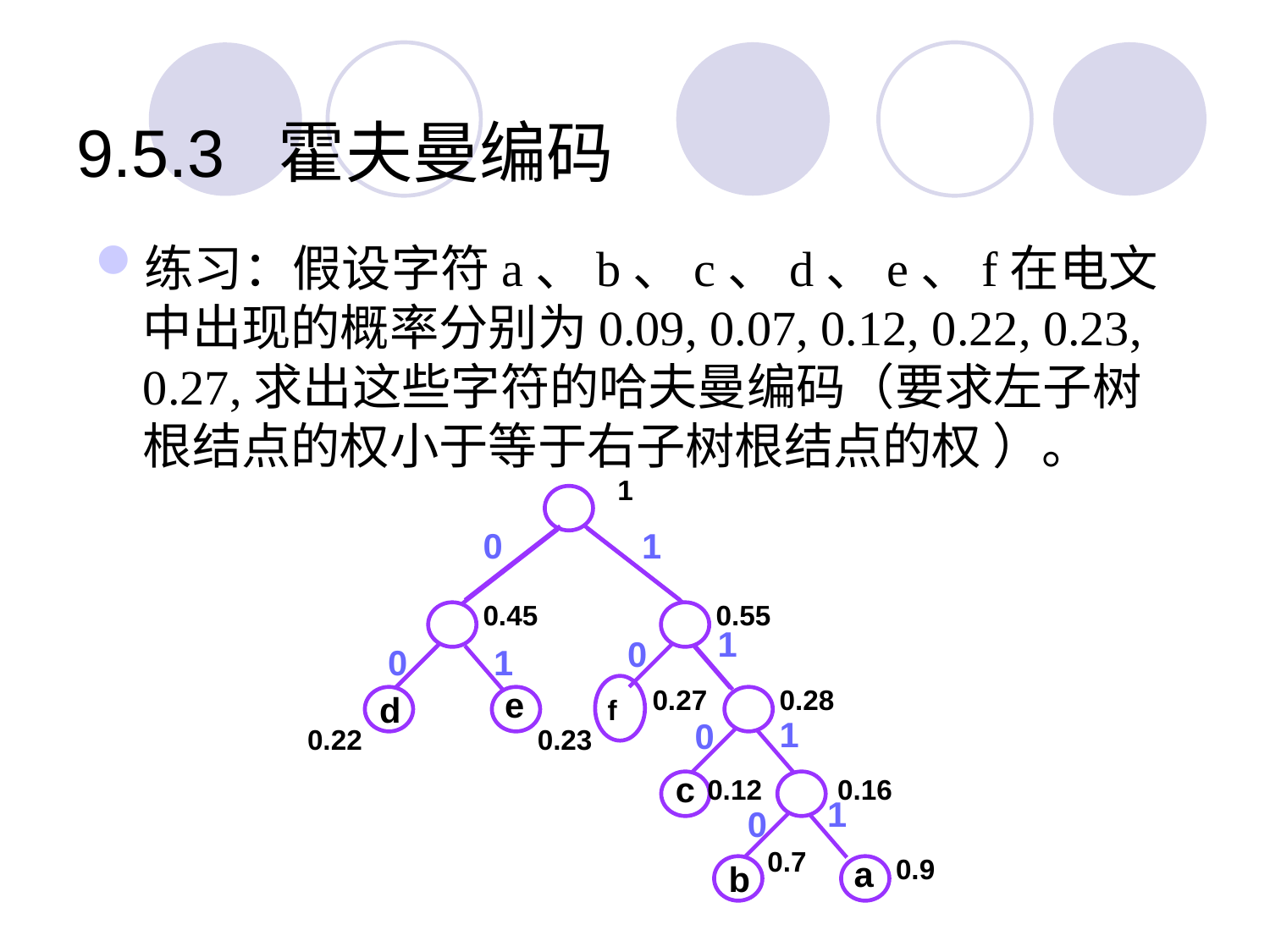

9.5.3  霍夫曼编码
56

练习：假设字符a、b、c、d、e、f在电文中出现的概率分别为0.09, 0.07, 0.12, 0.22, 0.23, 0.27,求出这些字符的哈夫曼编码（要求左子树根结点的权小于等于右子树根结点的权 ）。
1

0
1

0.45
0.55

1
0
0
1

0.27
0.28
e
d
f

1
0
0.22
0.23

c
0.12
0.16

1
0

0.7
0.9
a
b